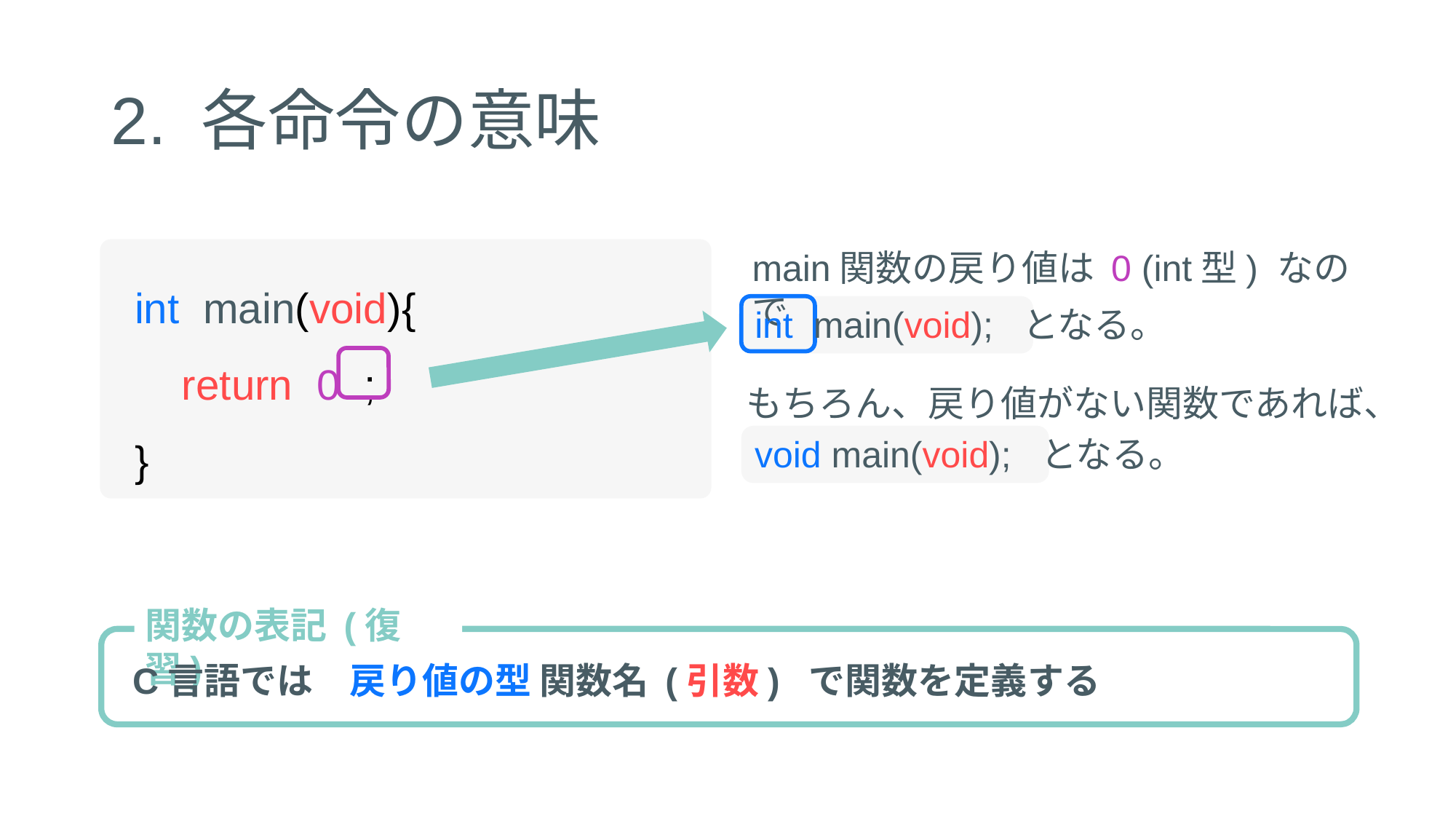

# 2. 各命令の意味

main関数の戻り値は 0 (int型) なので
int  main(void){
    return  0  ;
}
int  main(void);  となる。

もちろん、戻り値がない関数であれば、
void main(void);  となる。

関数の表記 (復習)

C言語では　戻り値の型 関数名 (引数)  で関数を定義する